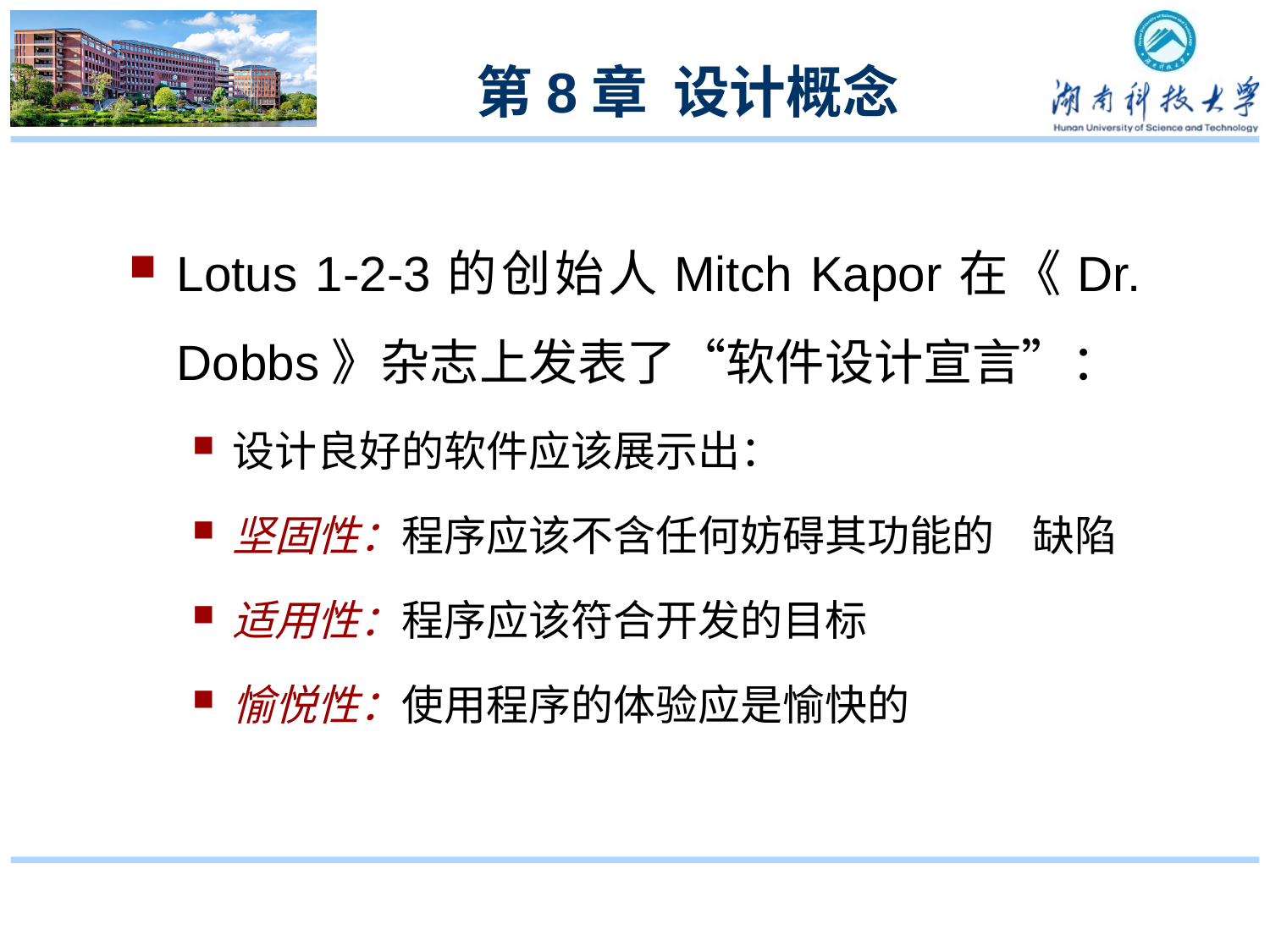

第8章  设计概念
Lotus 1-2-3的创始人Mitch Kapor在《Dr. Dobbs》杂志上发表了“软件设计宣言”：
设计良好的软件应该展示出：
坚固性：程序应该不含任何妨碍其功能的    缺陷
适用性：程序应该符合开发的目标
愉悦性：使用程序的体验应是愉快的
1